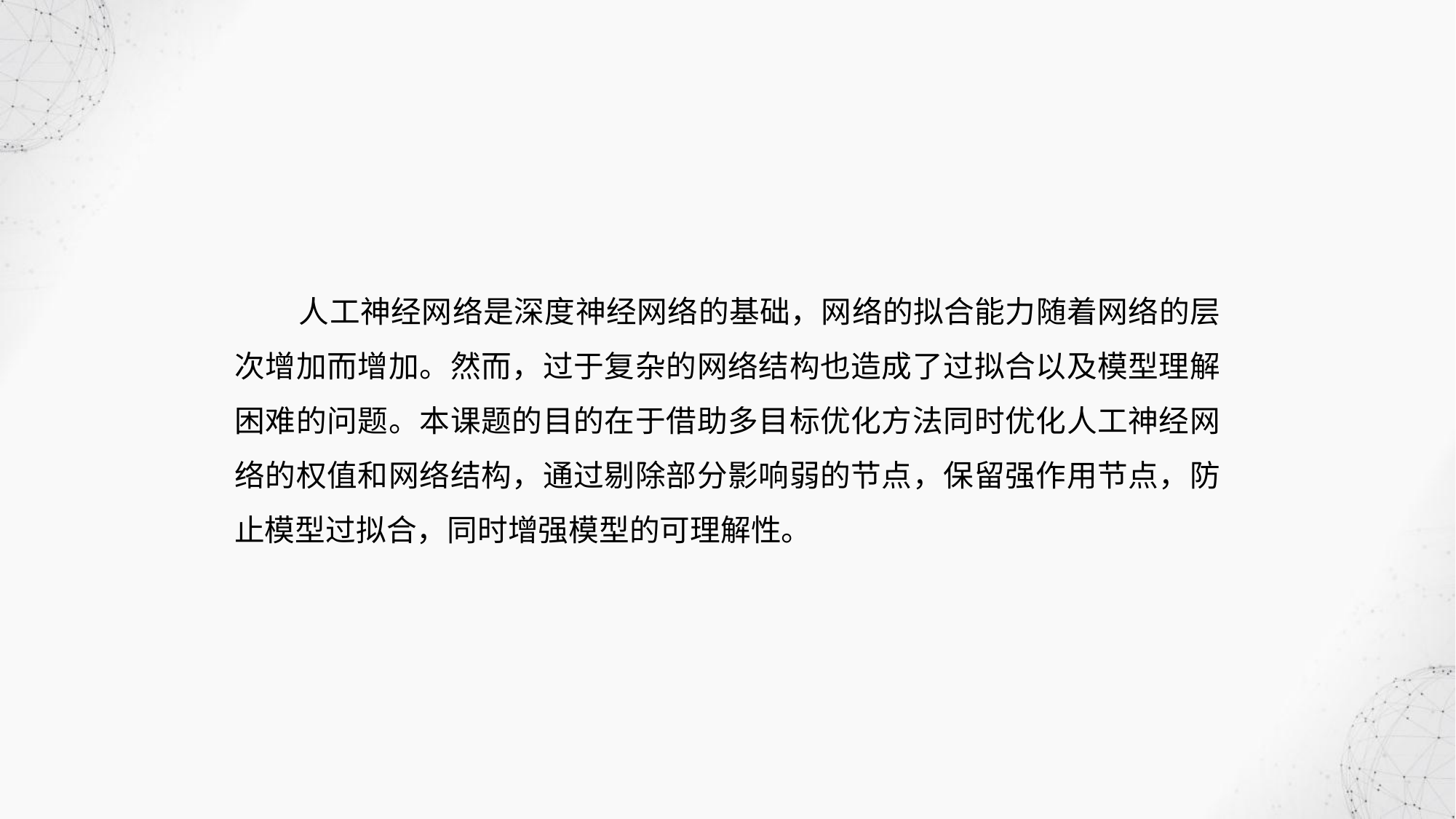

人工神经网络是深度神经网络的基础，网络的拟合能力随着网络的层次增加而增加。然而，过于复杂的网络结构也造成了过拟合以及模型理解困难的问题。本课题的目的在于借助多目标优化方法同时优化人工神经网络的权值和网络结构，通过剔除部分影响弱的节点，保留强作用节点，防止模型过拟合，同时增强模型的可理解性。